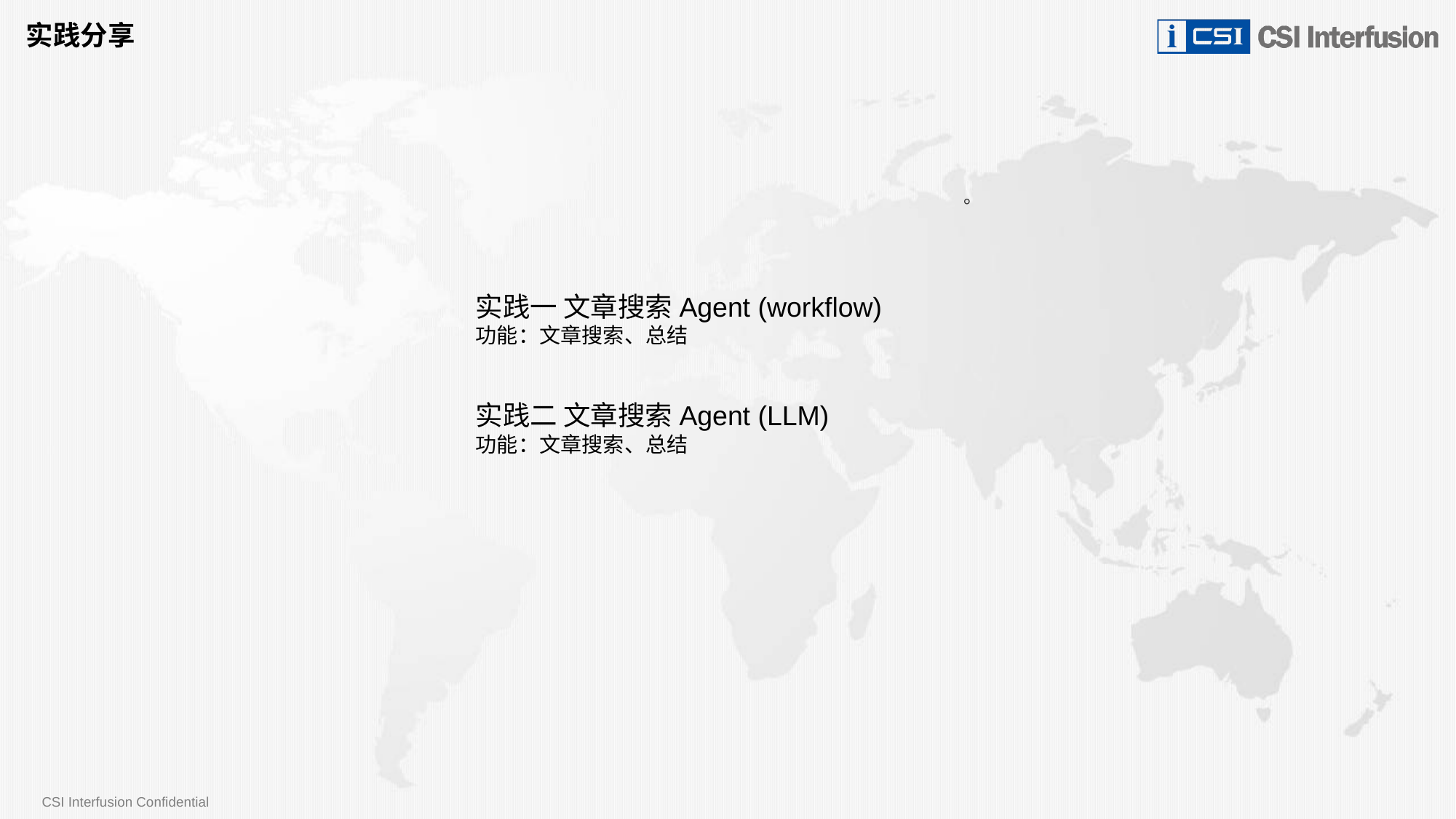

实践分享
。
实践一 文章搜索Agent (workflow)
功能：文章搜索、总结

实践二 文章搜索Agent (LLM)
功能：文章搜索、总结